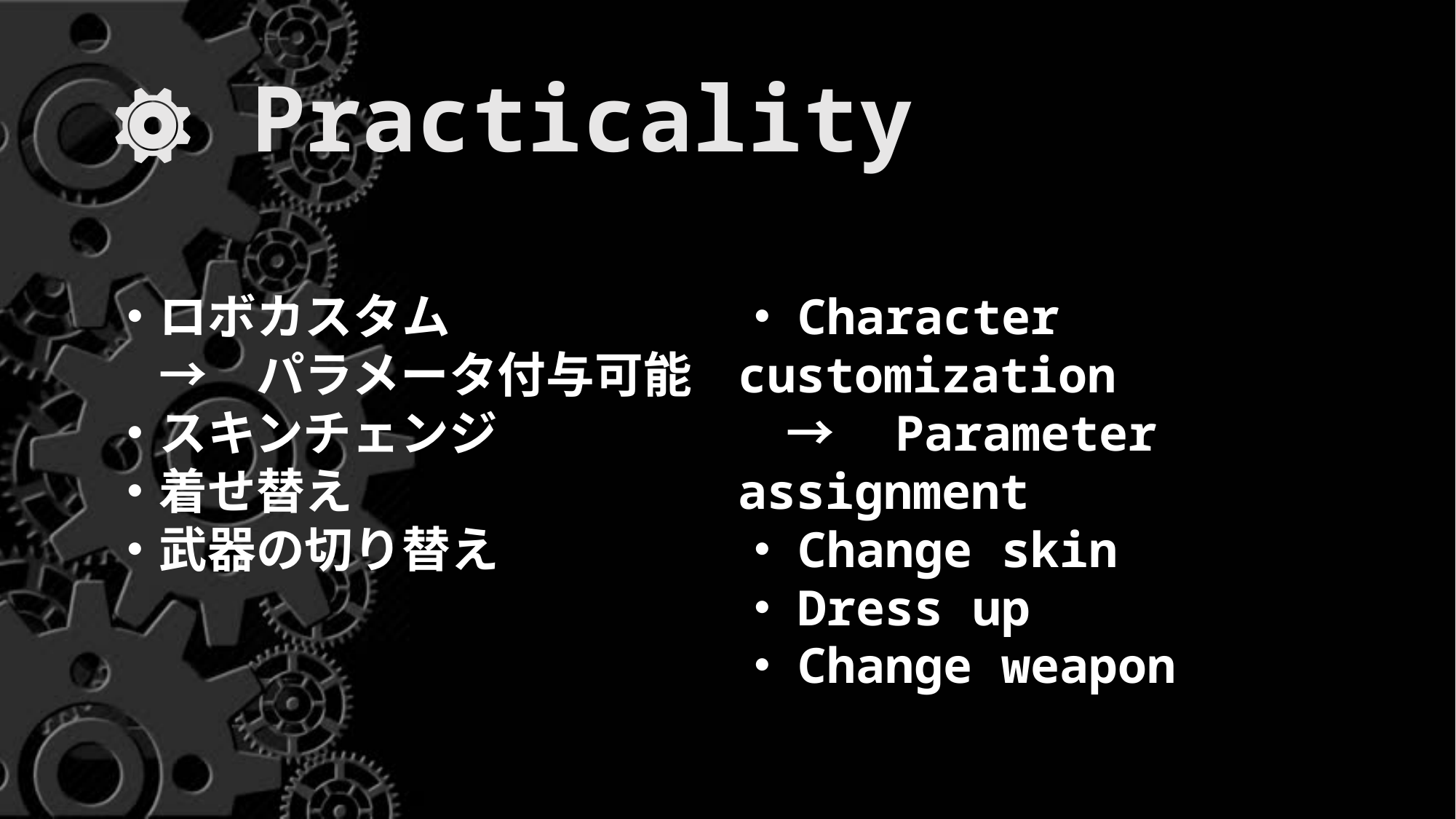

# ⚙ Practicality
・ロボカスタム
　→　パラメータ付与可能
・スキンチェンジ
・着せ替え
・武器の切り替え
・Character customization
　→　Parameter assignment
・Change skin
・Dress up
・Change weapon